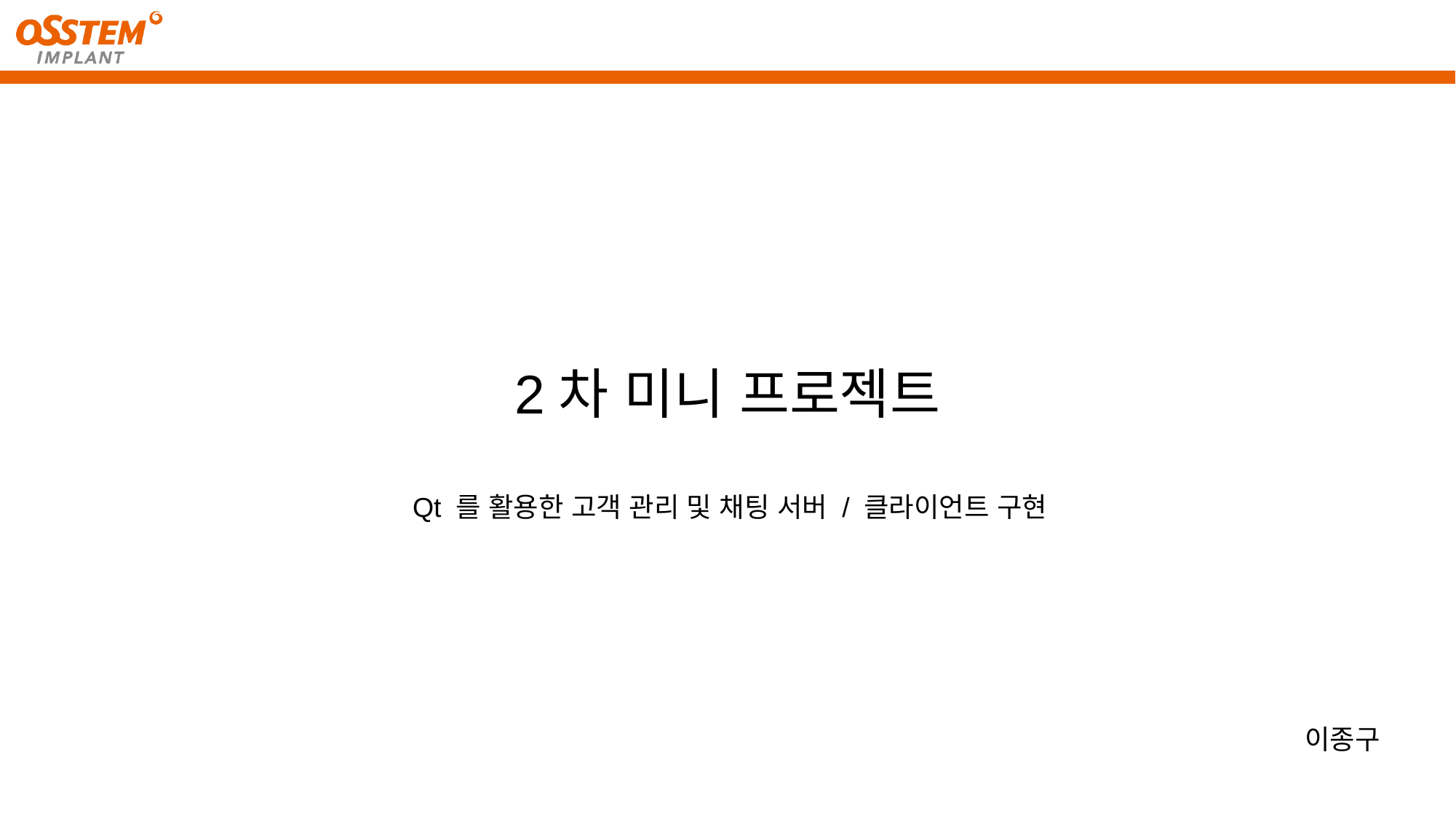

2차 미니 프로젝트
Qt 를 활용한 고객 관리 및 채팅 서버 / 클라이언트 구현
이종구